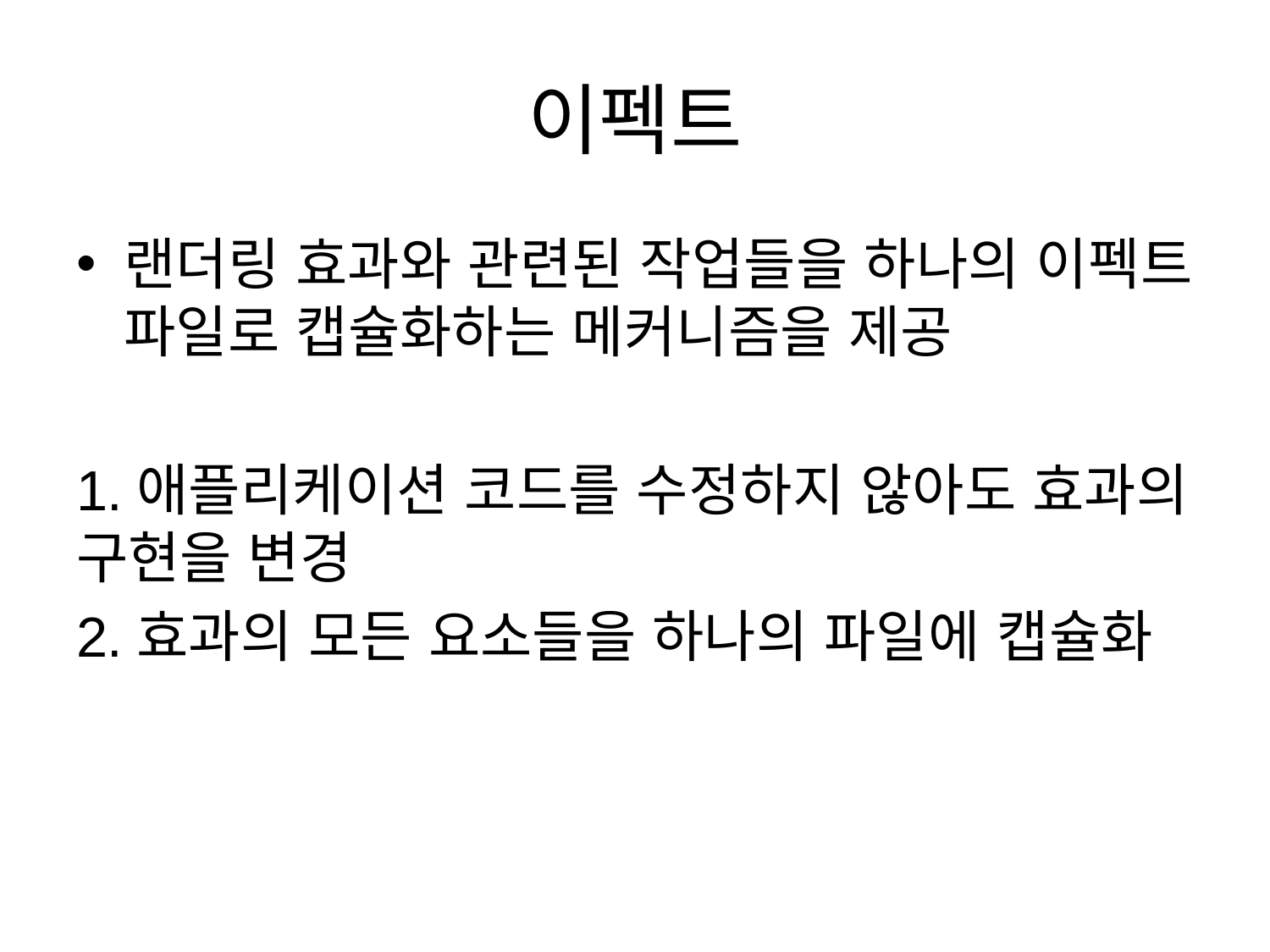

# 이펙트
랜더링 효과와 관련된 작업들을 하나의 이펙트 파일로 캡슐화하는 메커니즘을 제공

1.애플리케이션 코드를 수정하지 않아도 효과의 구현을 변경
2.효과의 모든 요소들을 하나의 파일에 캡슐화